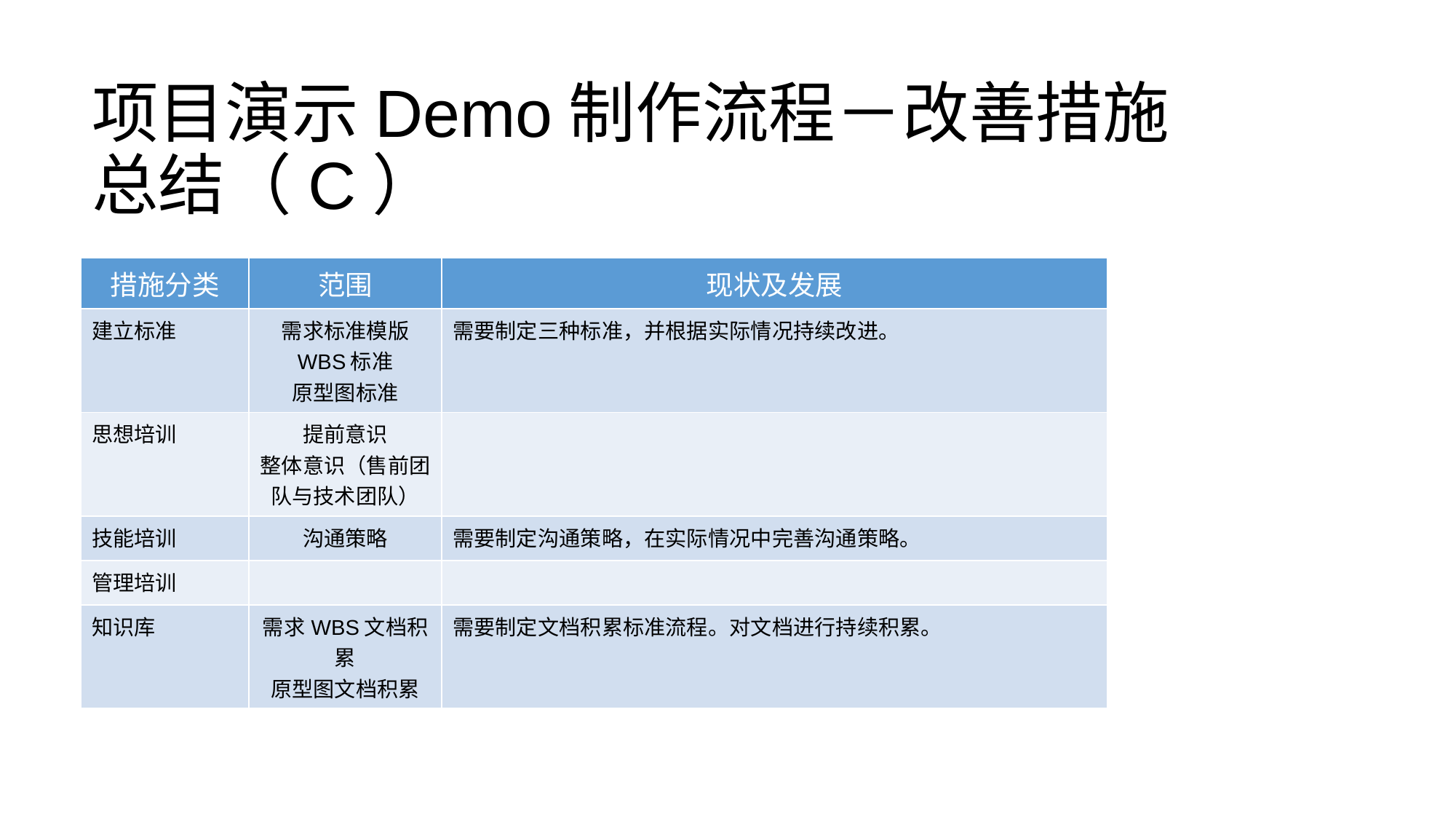

# 项目演示Demo制作流程－改善措施总结（C）
| 措施分类 | 范围 | 现状及发展 |
| --- | --- | --- |
| 建立标准 | 需求标准模版 WBS标准 原型图标准 | 需要制定三种标准，并根据实际情况持续改进。 |
| 思想培训 | 提前意识 整体意识（售前团队与技术团队） |  |
| 技能培训 | 沟通策略 | 需要制定沟通策略，在实际情况中完善沟通策略。 |
| 管理培训 |  |  |
| 知识库 | 需求WBS文档积累 原型图文档积累 | 需要制定文档积累标准流程。对文档进行持续积累。 |